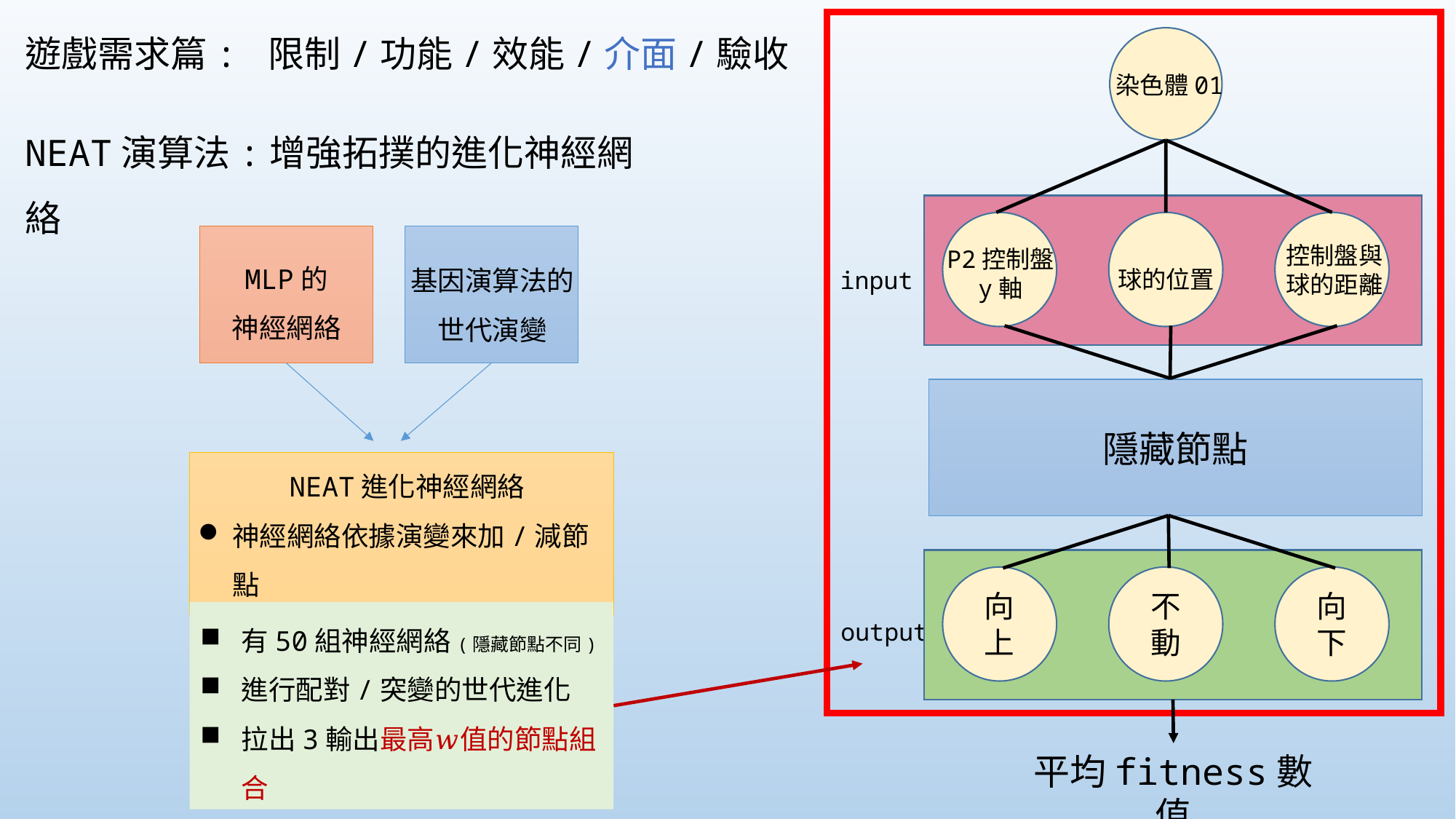

遊戲需求篇: 限制/功能/效能/介面/驗收

染色體01

控制盤與
球的距離
P2控制盤
y軸
球的位置
input
隱藏節點

向上
不動
向下
output
平均fitness數值
NEAT演算法:增強拓撲的進化神經網絡

MLP的
神經網絡

基因演算法的
世代演變
NEAT進化神經網絡
神經網絡依據演變來加/減節點
找出最好的fitness節點組合

有50組神經網絡(隱藏節點不同)
進行配對/突變的世代進化
拉出3輸出最高𝑤值的節點組合